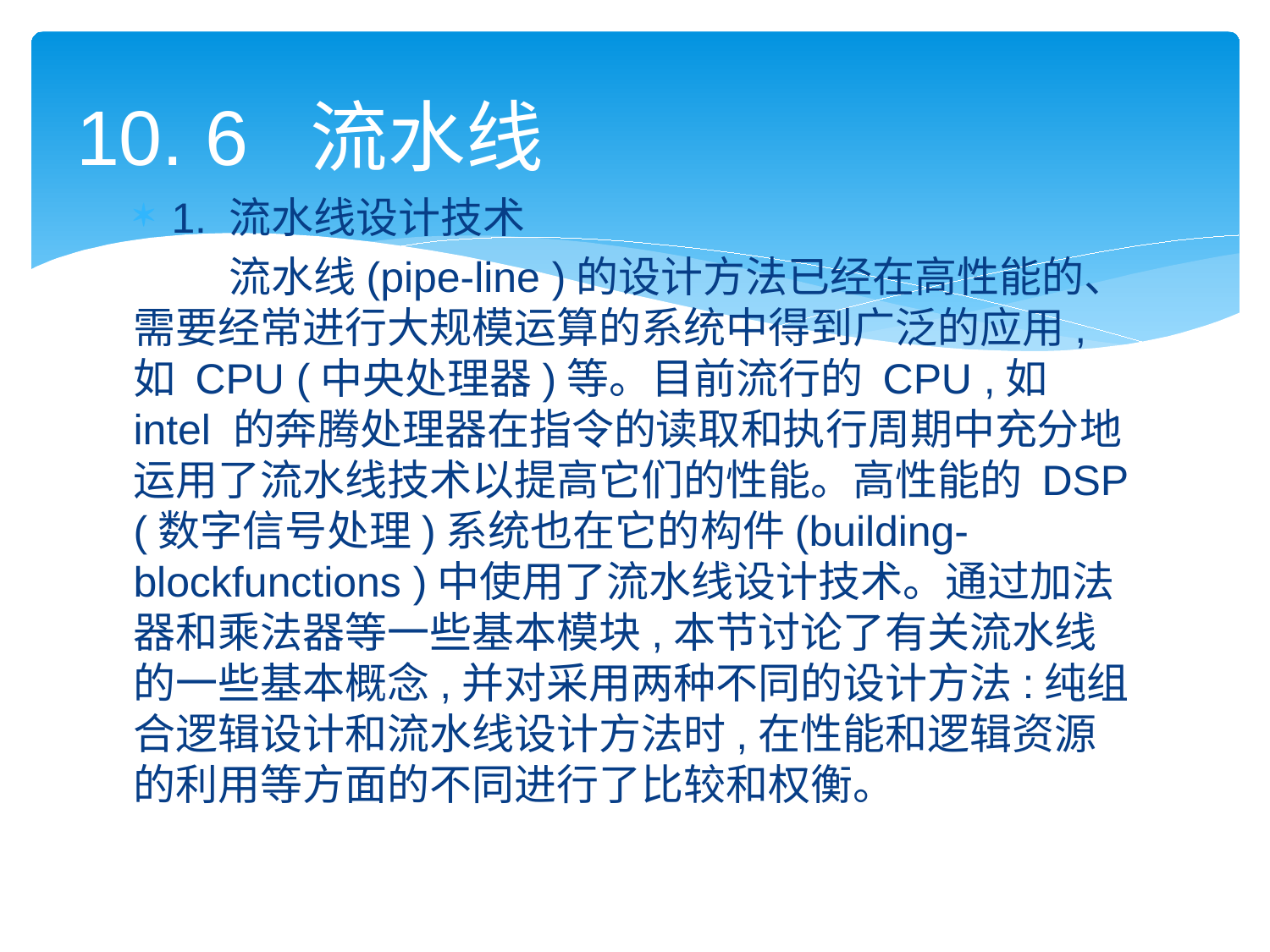

# 10. 6  流水线
1. 流水线设计技术
         流水线(pipe-line )的设计方法已经在高性能的、需要经常进行大规模运算的系统中得到广泛的应用,如 CPU (中央处理器)等。目前流行的 CPU ,如 intel 的奔腾处理器在指令的读取和执行周期中充分地运用了流水线技术以提高它们的性能。高性能的 DSP (数字信号处理)系统也在它的构件(building-blockfunctions )中使用了流水线设计技术。通过加法器和乘法器等一些基本模块,本节讨论了有关流水线的一些基本概念,并对采用两种不同的设计方法:纯组合逻辑设计和流水线设计方法时,在性能和逻辑资源的利用等方面的不同进行了比较和权衡。